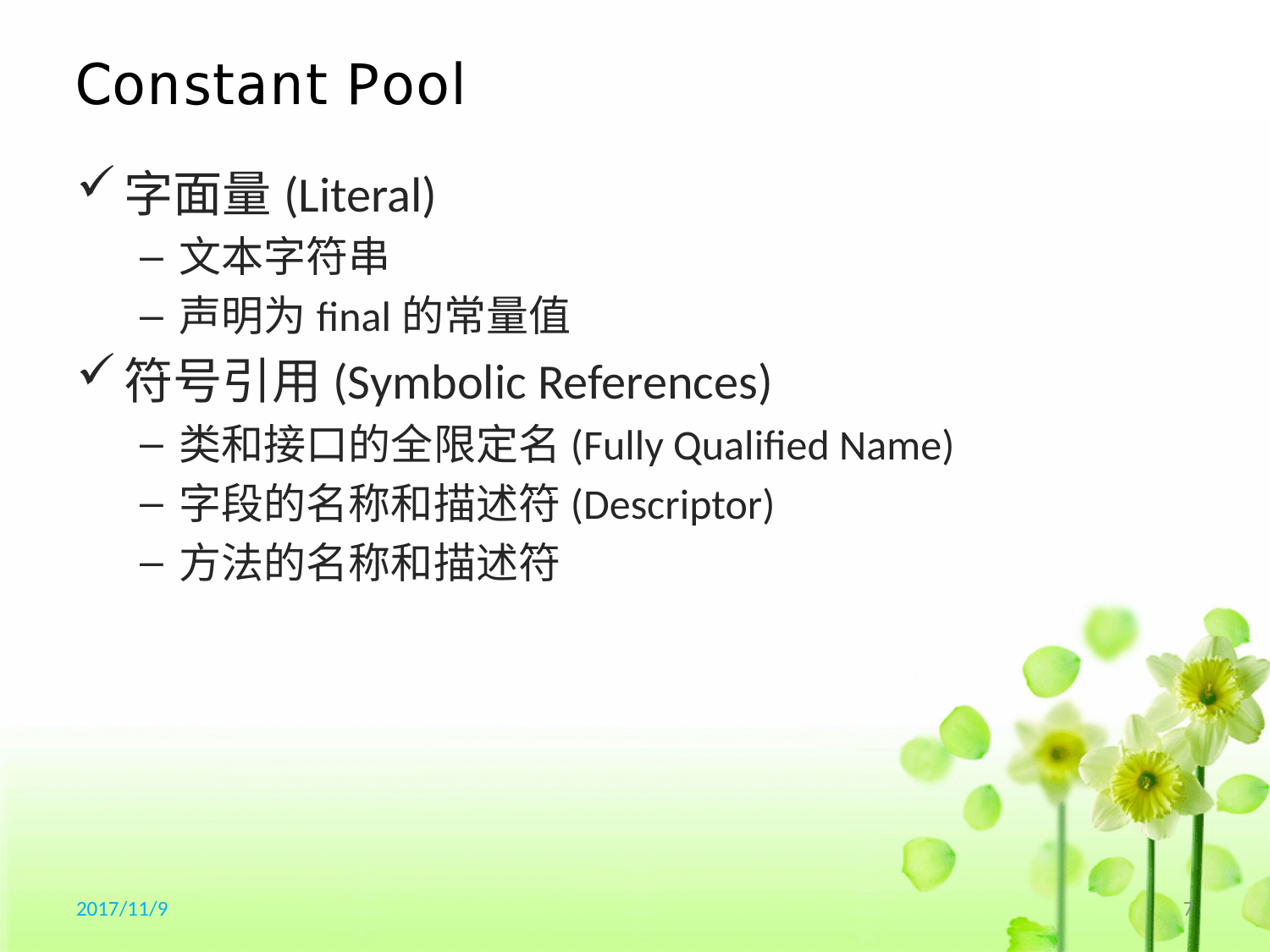

# Constant Pool
字面量(Literal)
文本字符串
声明为final的常量值
符号引用(Symbolic References)
类和接口的全限定名(Fully Qualified Name)
字段的名称和描述符(Descriptor)
方法的名称和描述符
2017/11/9
7